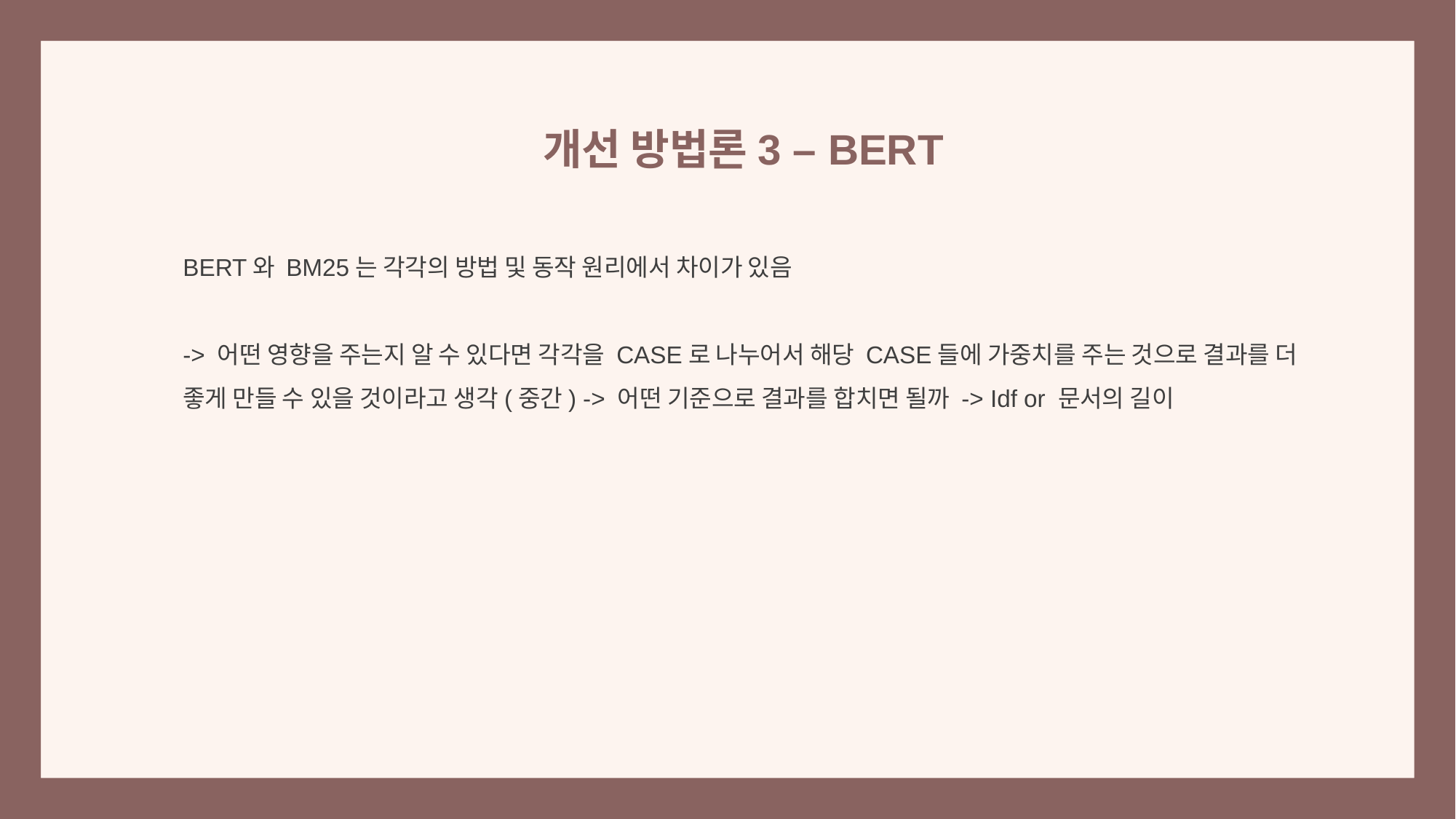

개선 방법론3 – BERT
BERT와 BM25는 각각의 방법 및 동작 원리에서 차이가 있음

-> 어떤 영향을 주는지 알 수 있다면 각각을 CASE로 나누어서 해당 CASE들에 가중치를 주는 것으로 결과를 더 좋게 만들 수 있을 것이라고 생각(중간) -> 어떤 기준으로 결과를 합치면 될까 -> Idf or 문서의 길이